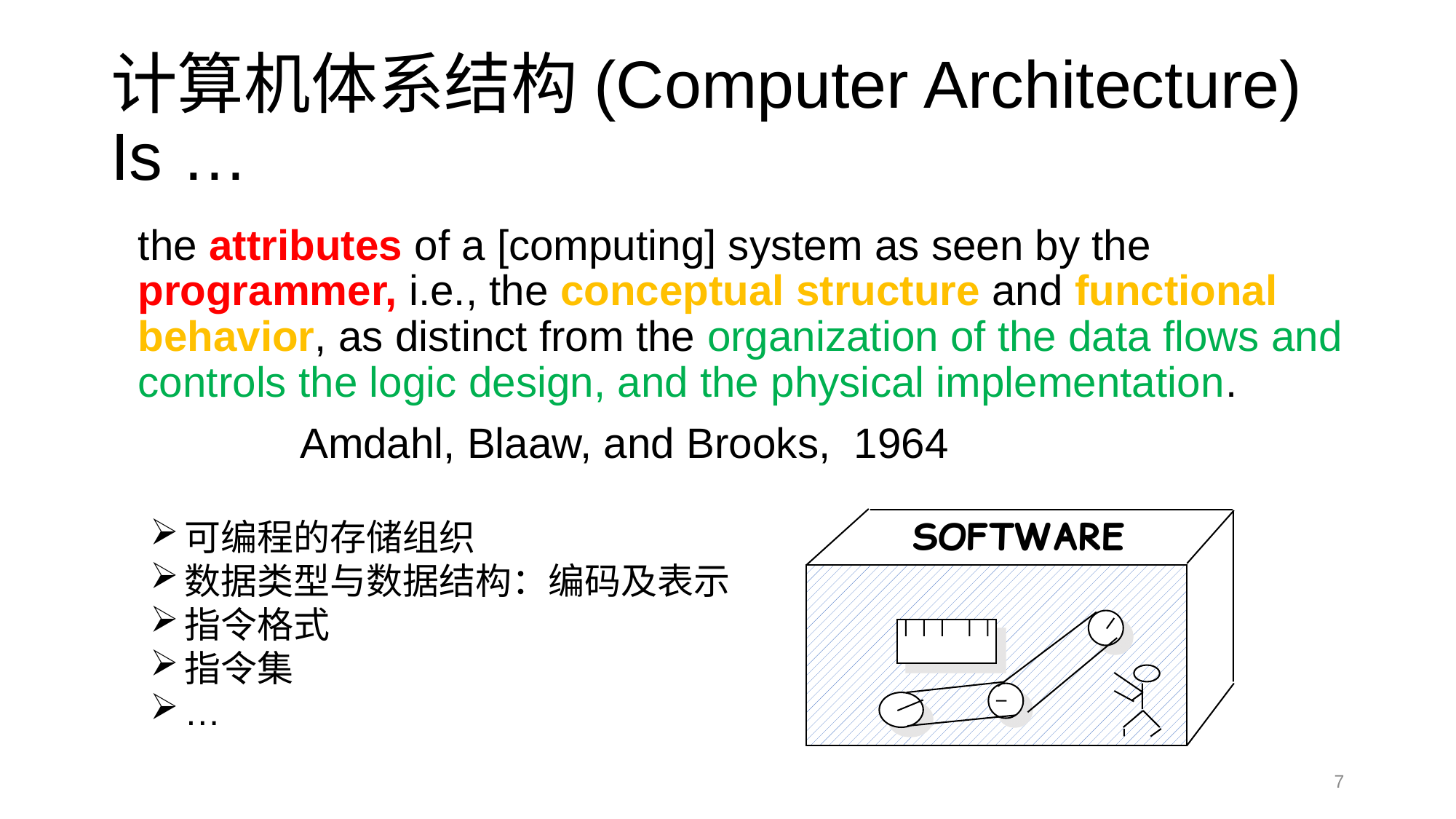

# 计算机体系结构(Computer Architecture) Is …
	the attributes of a [computing] system as seen by the programmer, i.e., the conceptual structure and functional behavior, as distinct from the organization of the data flows and controls the logic design, and the physical implementation.
                Amdahl, Blaaw, and Brooks,  1964
可编程的存储组织
数据类型与数据结构：编码及表示
指令格式
指令集
…

SOFTWARE

7